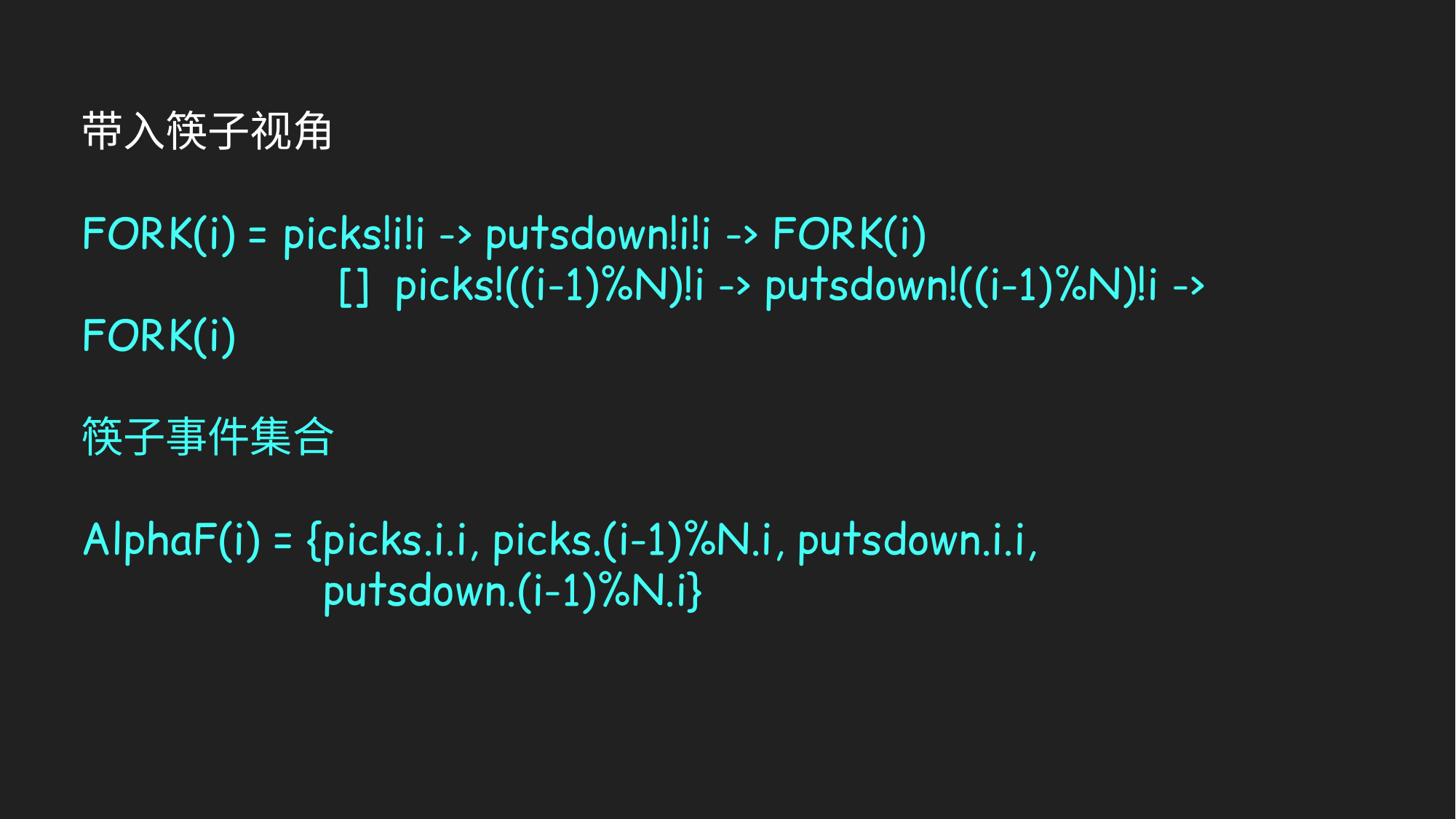

带入筷子视角

FORK(i) = picks!i!i -> putsdown!i!i -> FORK(i)
		   []  picks!((i-1)%N)!i -> putsdown!((i-1)%N)!i -> FORK(i)

筷子事件集合

AlphaF(i) = {picks.i.i, picks.(i-1)%N.i, putsdown.i.i,
                   putsdown.(i-1)%N.i}